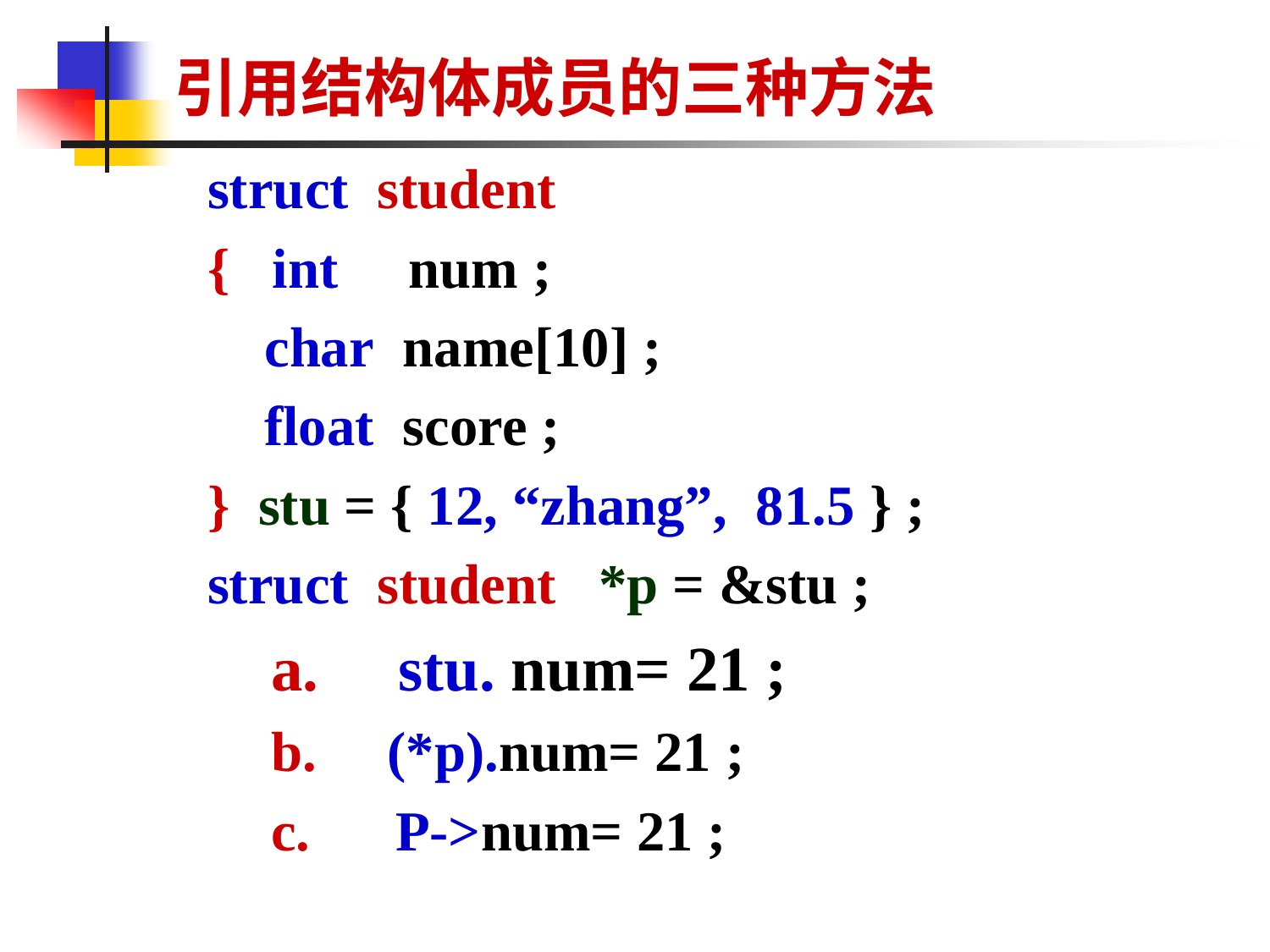

# 引用结构体成员的三种方法
struct  student
{   int     num ;
    char  name[10] ;
    float  score ;
}  stu = { 12, “zhang”,  81.5 } ;
struct  student   *p = &stu ;
    a.     stu. num= 21 ;
b.     (*p).num= 21 ;
c.      P->num= 21 ;